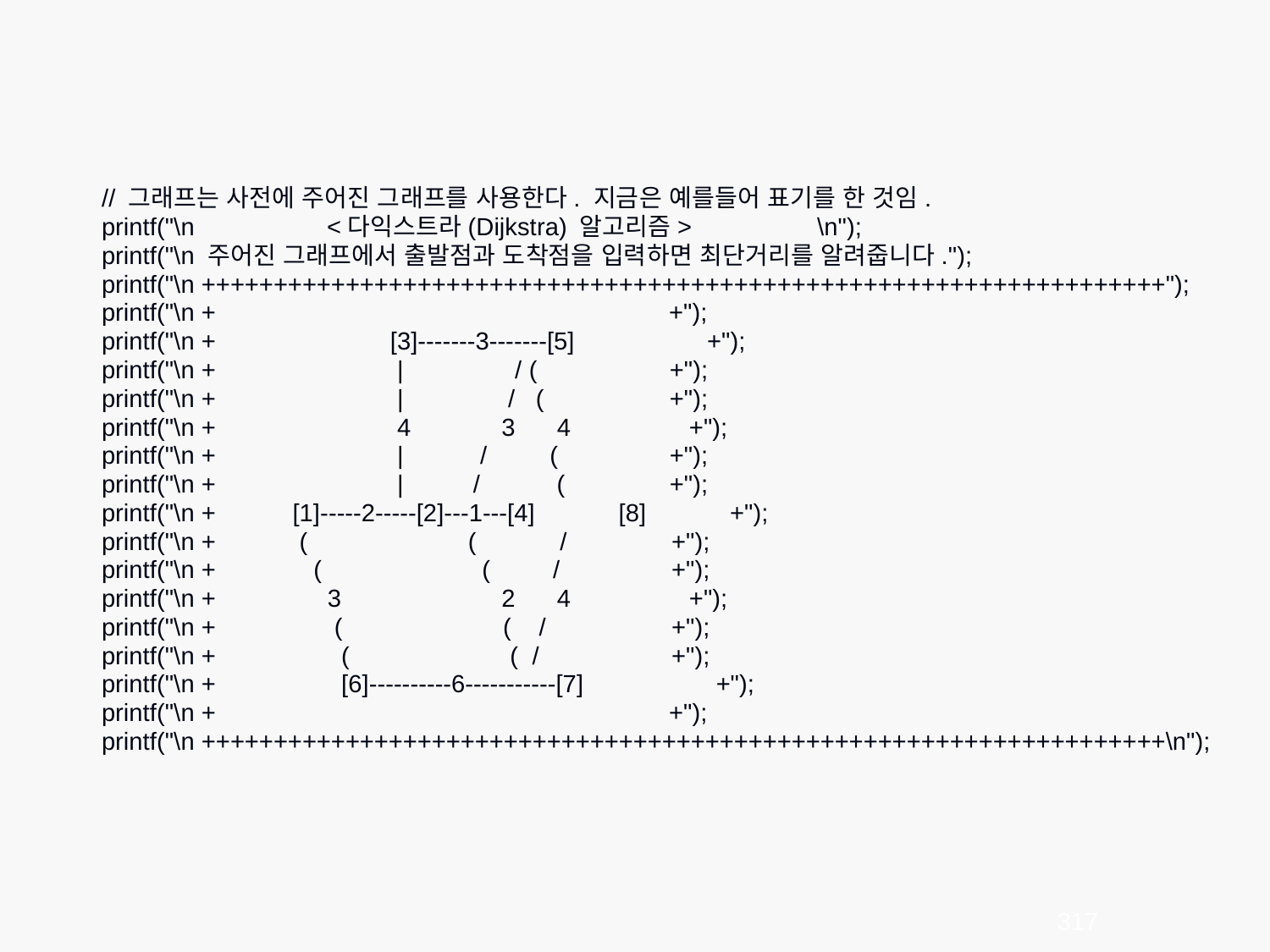

// 그래프는 사전에 주어진 그래프를 사용한다. 지금은 예를들어 표기를 한 것임.
	printf("\n                   <다익스트라(Dijkstra) 알고리즘>                  \n");
	printf("\n 주어진 그래프에서 출발점과 도착점을 입력하면 최단거리를 알려줍니다.");
	printf("\n +++++++++++++++++++++++++++++++++++++++++++++++++++++++++++++++++++");
	printf("\n +                                                                 +");
	printf("\n +                         [3]-------3-------[5]                   +");
	printf("\n +                          |                / (                   +");
	printf("\n +                          |               /   (                  +");
	printf("\n +                          4             3      4                 +");
	printf("\n +                          |           /         (                +");
	printf("\n +                          |          /           (               +");
	printf("\n +           [1]-----2-----[2]---1---[4]            [8]            +");
	printf("\n +            (                       (            /               +");
	printf("\n +              (                       (         /                +");
	printf("\n +                3                       2      4                 +");
	printf("\n +                 (                       (    /                  +");
	printf("\n +                  (                       (  /                   +");
	printf("\n +                  [6]----------6-----------[7]                   +");
	printf("\n +                                                                 +");
	printf("\n +++++++++++++++++++++++++++++++++++++++++++++++++++++++++++++++++++\n");

317